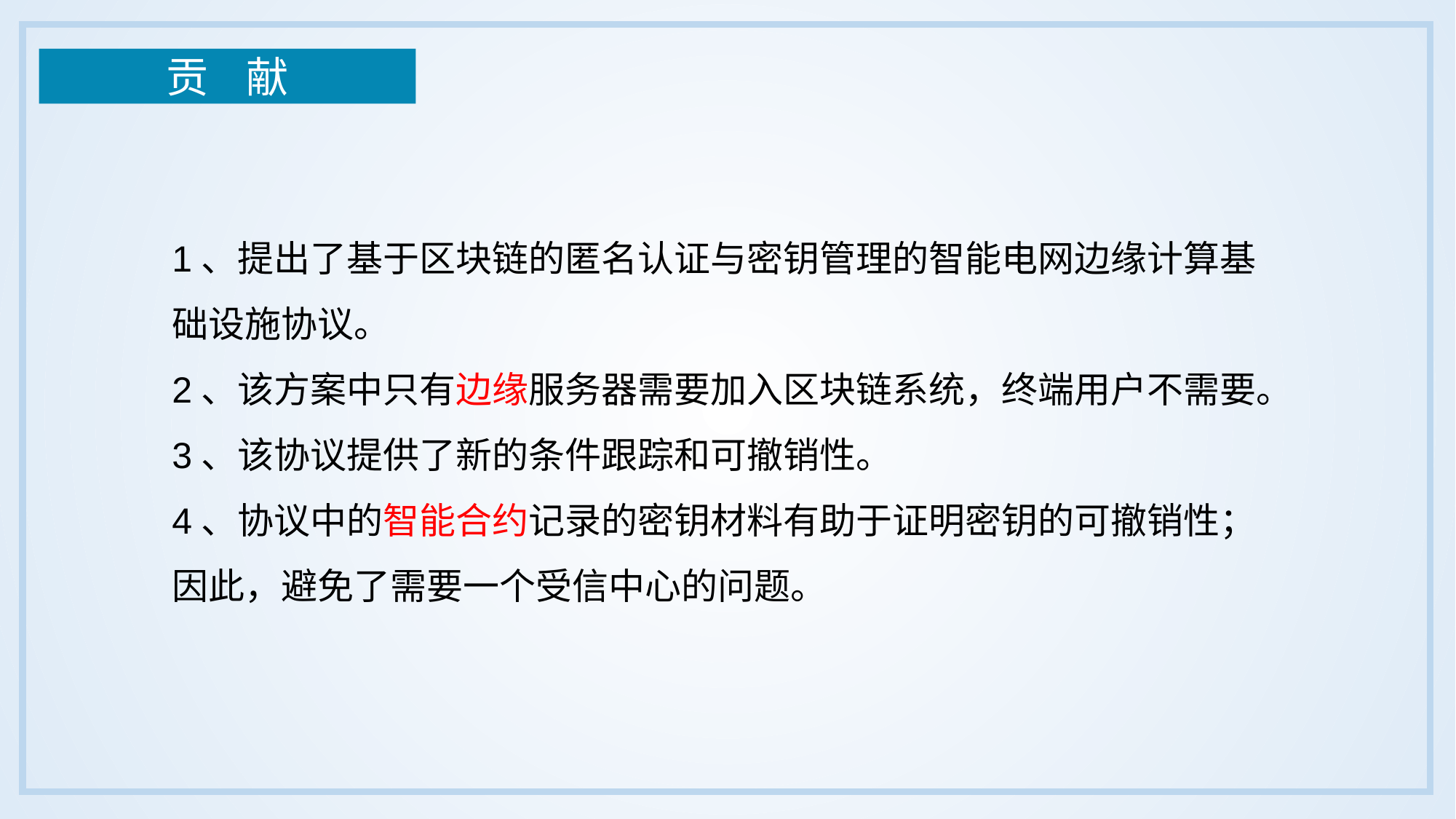

贡    献

1、提出了基于区块链的匿名认证与密钥管理的智能电网边缘计算基础设施协议。
2、该方案中只有边缘服务器需要加入区块链系统，终端用户不需要。3、该协议提供了新的条件跟踪和可撤销性。
4、协议中的智能合约记录的密钥材料有助于证明密钥的可撤销性；因此，避免了需要一个受信中心的问题。